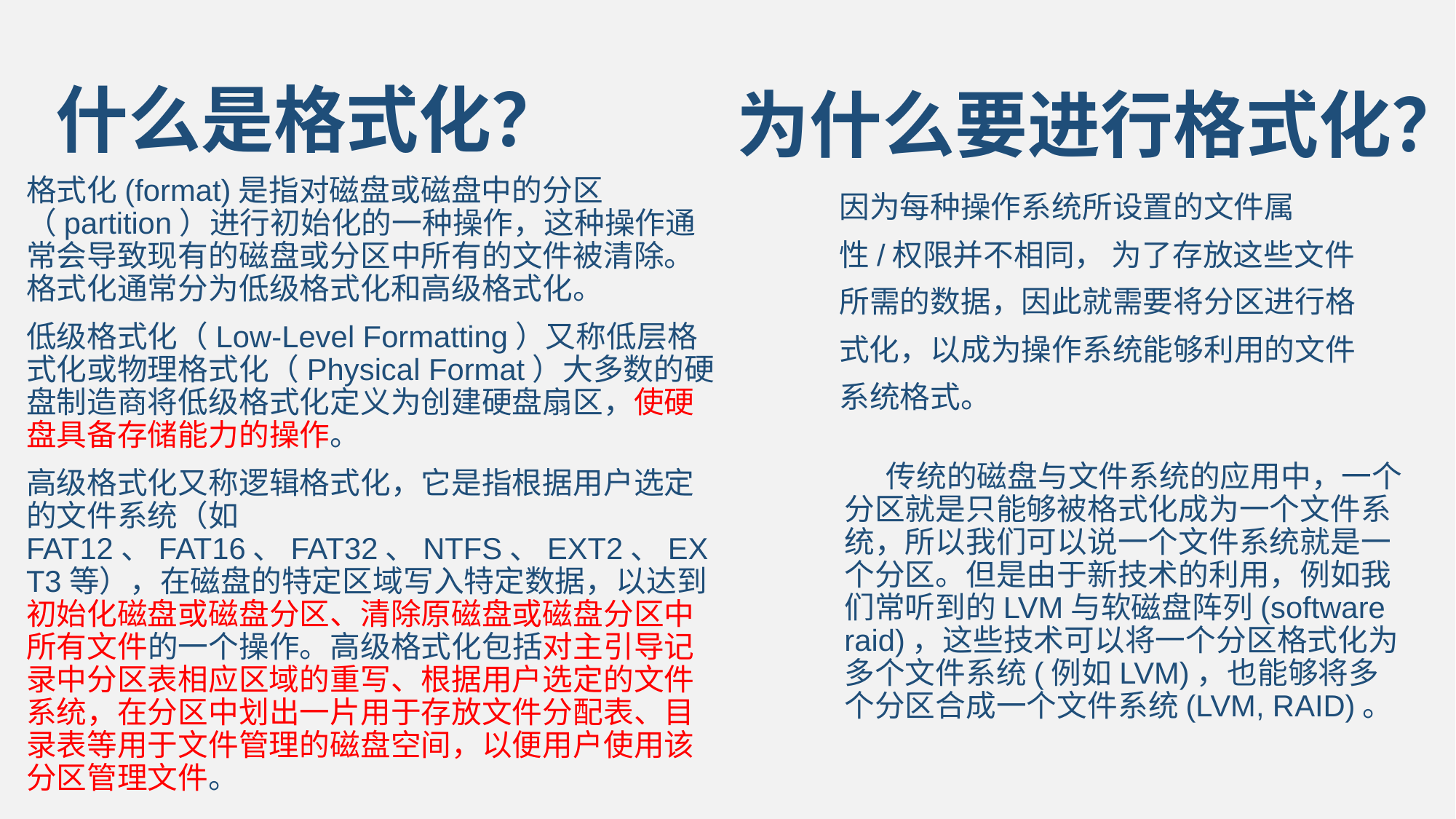

为什么要进行格式化？
什么是格式化？
格式化(format)是指对磁盘或磁盘中的分区（partition）进行初始化的一种操作，这种操作通常会导致现有的磁盘或分区中所有的文件被清除。格式化通常分为低级格式化和高级格式化。
低级格式化（Low-Level Formatting）又称低层格式化或物理格式化（Physical Format）大多数的硬盘制造商将低级格式化定义为创建硬盘扇区，使硬盘具备存储能力的操作。
高级格式化又称逻辑格式化，它是指根据用户选定的文件系统（如FAT12、FAT16、FAT32、NTFS、EXT2、EXT3等），在磁盘的特定区域写入特定数据，以达到初始化磁盘或磁盘分区、清除原磁盘或磁盘分区中所有文件的一个操作。高级格式化包括对主引导记录中分区表相应区域的重写、根据用户选定的文件系统，在分区中划出一片用于存放文件分配表、目录表等用于文件管理的磁盘空间，以便用户使用该分区管理文件。
因为每种操作系统所设置的文件属性/权限并不相同， 为了存放这些文件所需的数据，因此就需要将分区进行格式化，以成为操作系统能够利用的文件系统格式。
     传统的磁盘与文件系统的应用中，一个分区就是只能够被格式化成为一个文件系统，所以我们可以说一个文件系统就是一个分区。但是由于新技术的利用，例如我们常听到的LVM与软磁盘阵列(software raid)，这些技术可以将一个分区格式化为多个文件系统(例如LVM)，也能够将多个分区合成一个文件系统(LVM, RAID)。